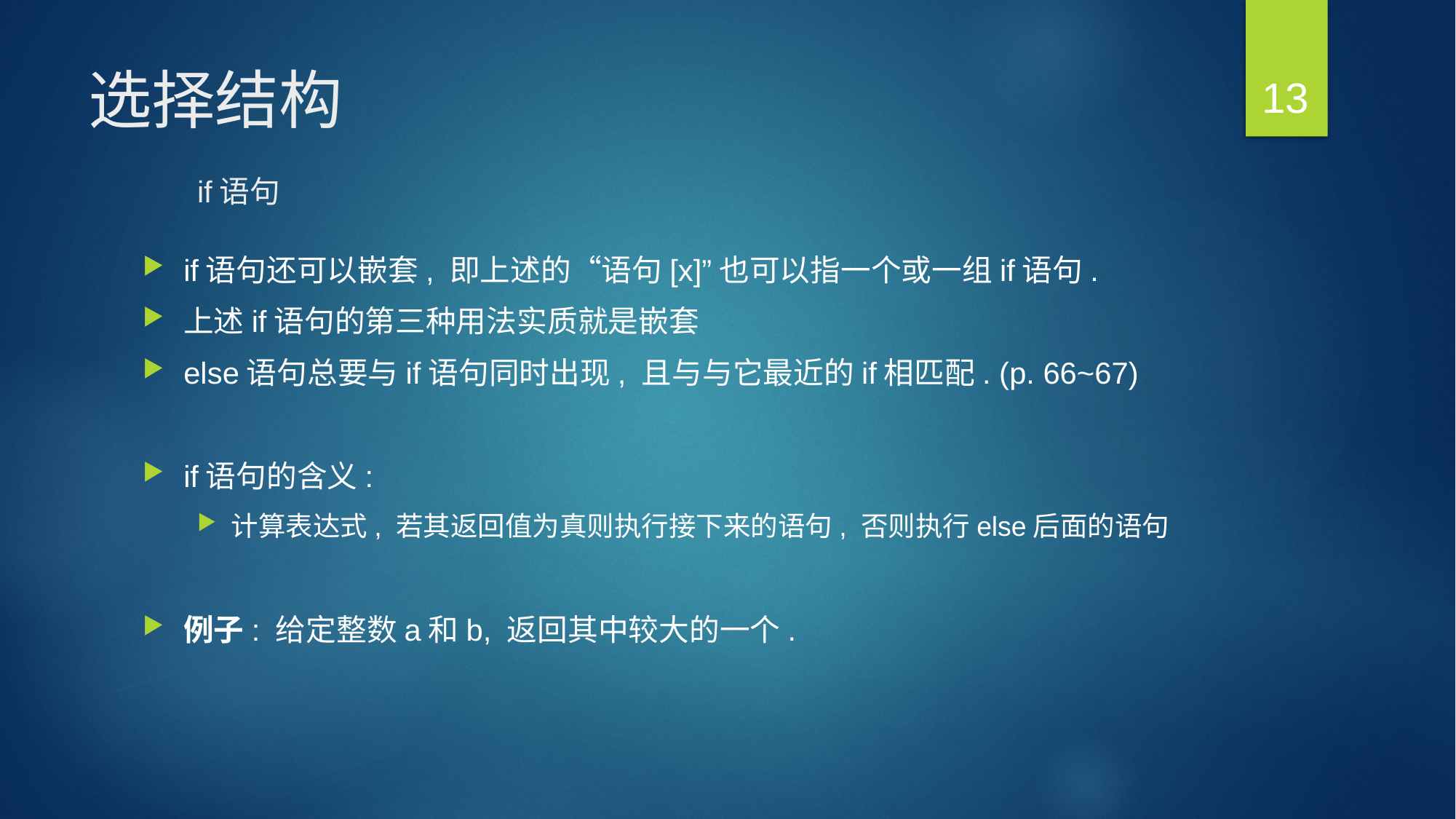

13
# 选择结构 if语句
if语句还可以嵌套, 即上述的“语句[x]”也可以指一个或一组if语句.
上述if语句的第三种用法实质就是嵌套
else语句总要与if语句同时出现, 且与与它最近的if相匹配. (p. 66~67)

if语句的含义:
计算表达式, 若其返回值为真则执行接下来的语句, 否则执行else后面的语句

例子: 给定整数a和b, 返回其中较大的一个.